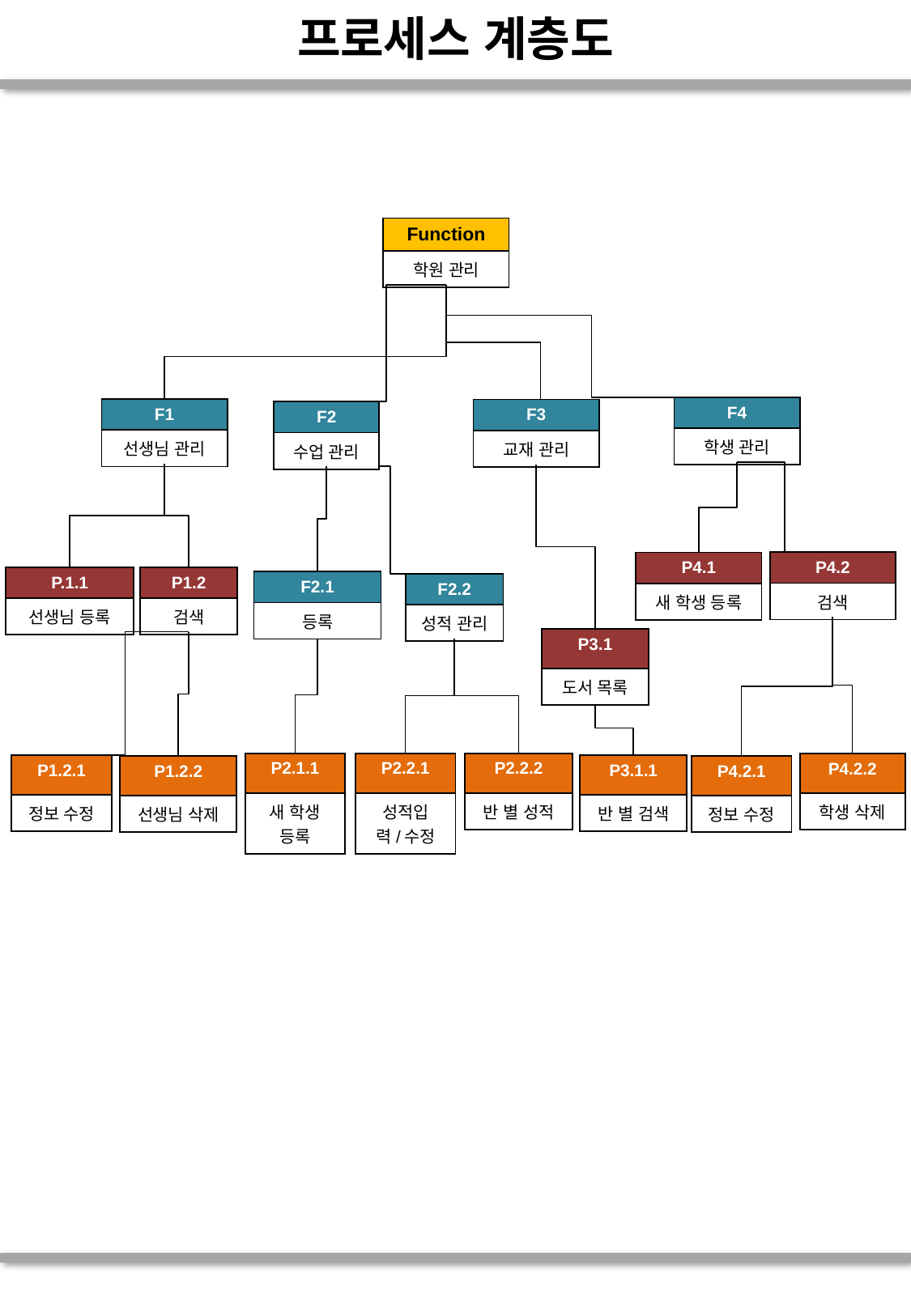

# 프로세스 계층도
| Function |
| --- |
| 학원 관리 |
| F4 |
| --- |
| 학생 관리 |
| F1 |
| --- |
| 선생님 관리 |
| F3 |
| --- |
| 교재 관리 |
| F2 |
| --- |
| 수업 관리 |
| P4.2 |
| --- |
| 검색 |
| P4.1 |
| --- |
| 새 학생 등록 |
| P.1.1 |
| --- |
| 선생님 등록 |
| P1.2 |
| --- |
| 검색 |
| F2.1 |
| --- |
| 등록 |
| F2.2 |
| --- |
| 성적 관리 |
| P3.1 |
| --- |
| 도서 목록 |
| P2.1.1 |
| --- |
| 새 학생 등록 |
| P2.2.1 |
| --- |
| 성적입력/수정 |
| P2.2.2 |
| --- |
| 반 별 성적 |
| P4.2.2 |
| --- |
| 학생 삭제 |
| P1.2.1 |
| --- |
| 정보 수정 |
| P3.1.1 |
| --- |
| 반 별 검색 |
| P1.2.2 |
| --- |
| 선생님 삭제 |
| P4.2.1 |
| --- |
| 정보 수정 |